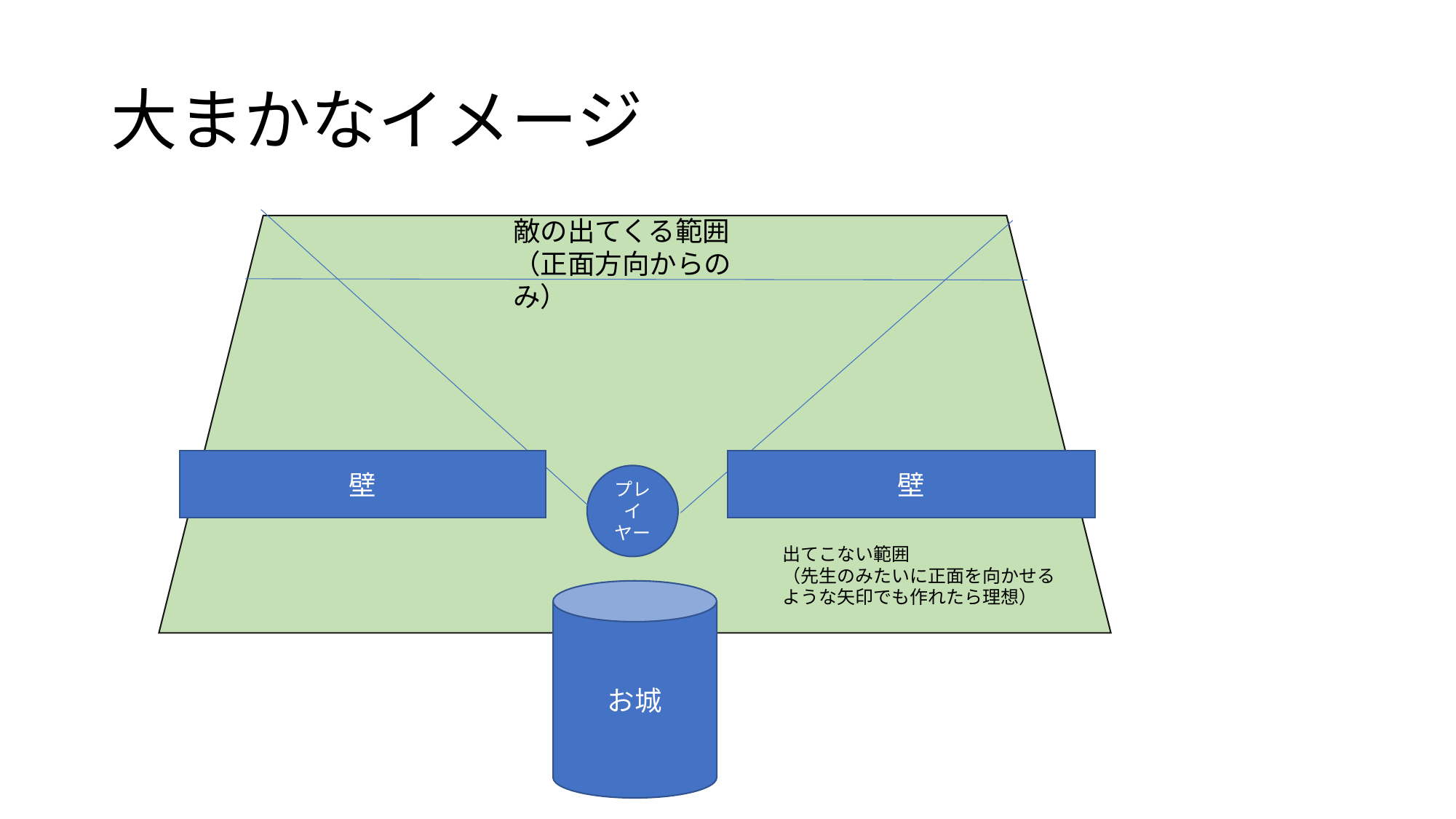

# 大まかなイメージ
敵の出てくる範囲
（正面方向からのみ）

壁
壁
プレイヤー
出てこない範囲
（先生のみたいに正面を向かせるような矢印でも作れたら理想）
お城